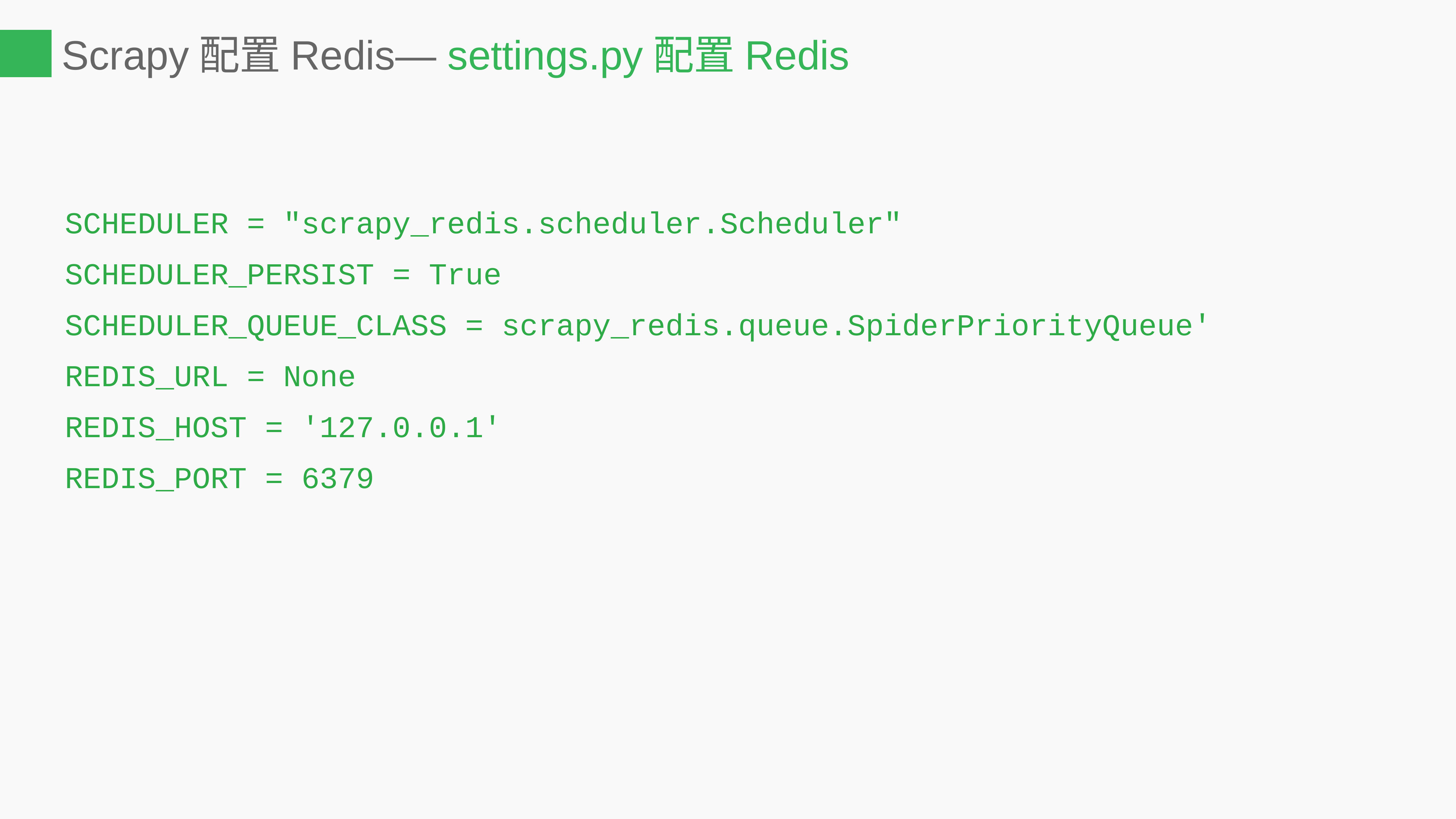

# Scrapy配置Redis— settings.py配置Redis
SCHEDULER = "scrapy_redis.scheduler.Scheduler"
SCHEDULER_PERSIST = True
SCHEDULER_QUEUE_CLASS = scrapy_redis.queue.SpiderPriorityQueue'
REDIS_URL = None
REDIS_HOST = '127.0.0.1'
REDIS_PORT = 6379